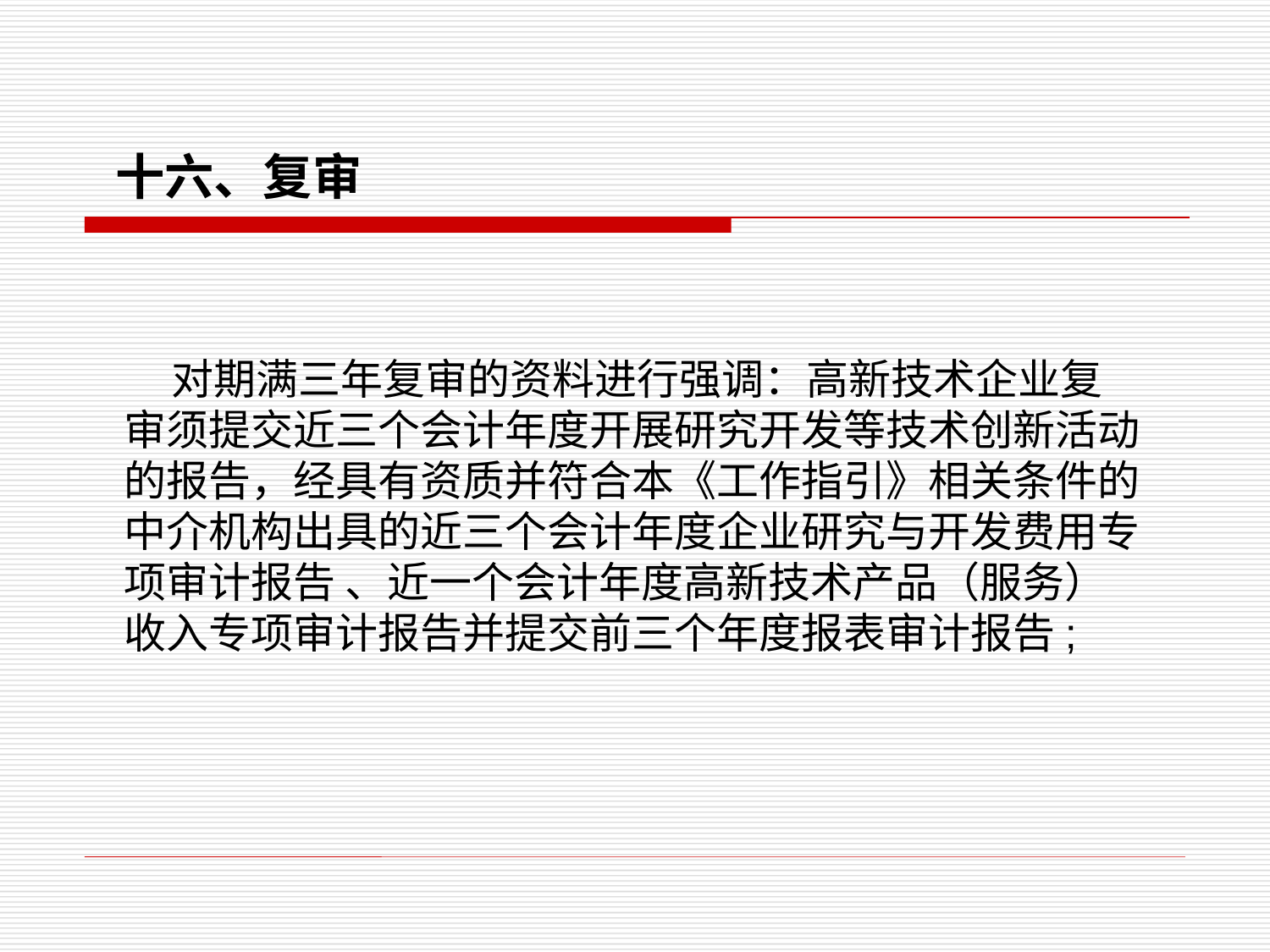

# 十六、复审

    对期满三年复审的资料进行强调：高新技术企业复审须提交近三个会计年度开展研究开发等技术创新活动的报告，经具有资质并符合本《工作指引》相关条件的中介机构出具的近三个会计年度企业研究与开发费用专项审计报告 、近一个会计年度高新技术产品（服务）收入专项审计报告并提交前三个年度报表审计报告;